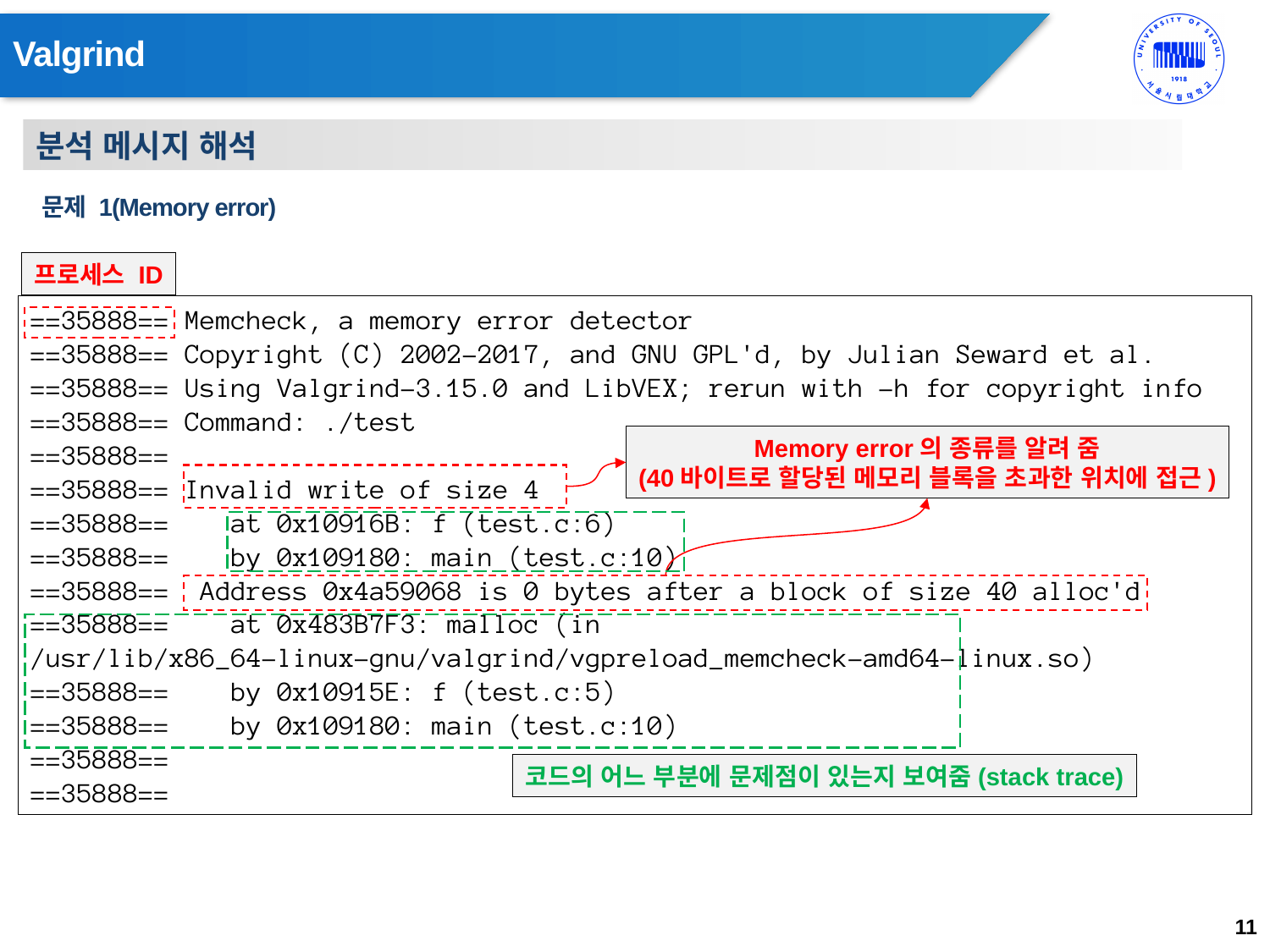

# Valgrind
분석 메시지 해석
문제 1(Memory error)
프로세스 ID
==35888== Memcheck, a memory error detector
==35888== Copyright (C) 2002-2017, and GNU GPL'd, by Julian Seward et al.
==35888== Using Valgrind-3.15.0 and LibVEX; rerun with -h for copyright info
==35888== Command: ./test
==35888==
==35888== Invalid write of size 4
==35888==    at 0x10916B: f (test.c:6)
==35888==    by 0x109180: main (test.c:10)
==35888==  Address 0x4a59068 is 0 bytes after a block of size 40 alloc'd
==35888==    at 0x483B7F3: malloc (in /usr/lib/x86_64-linux-gnu/valgrind/vgpreload_memcheck-amd64-linux.so)
==35888==    by 0x10915E: f (test.c:5)
==35888==    by 0x109180: main (test.c:10)
==35888==
==35888==
Memory error의 종류를 알려 줌
(40바이트로 할당된 메모리 블록을 초과한 위치에 접근)

코드의 어느 부분에 문제점이 있는지 보여줌(stack trace)

11